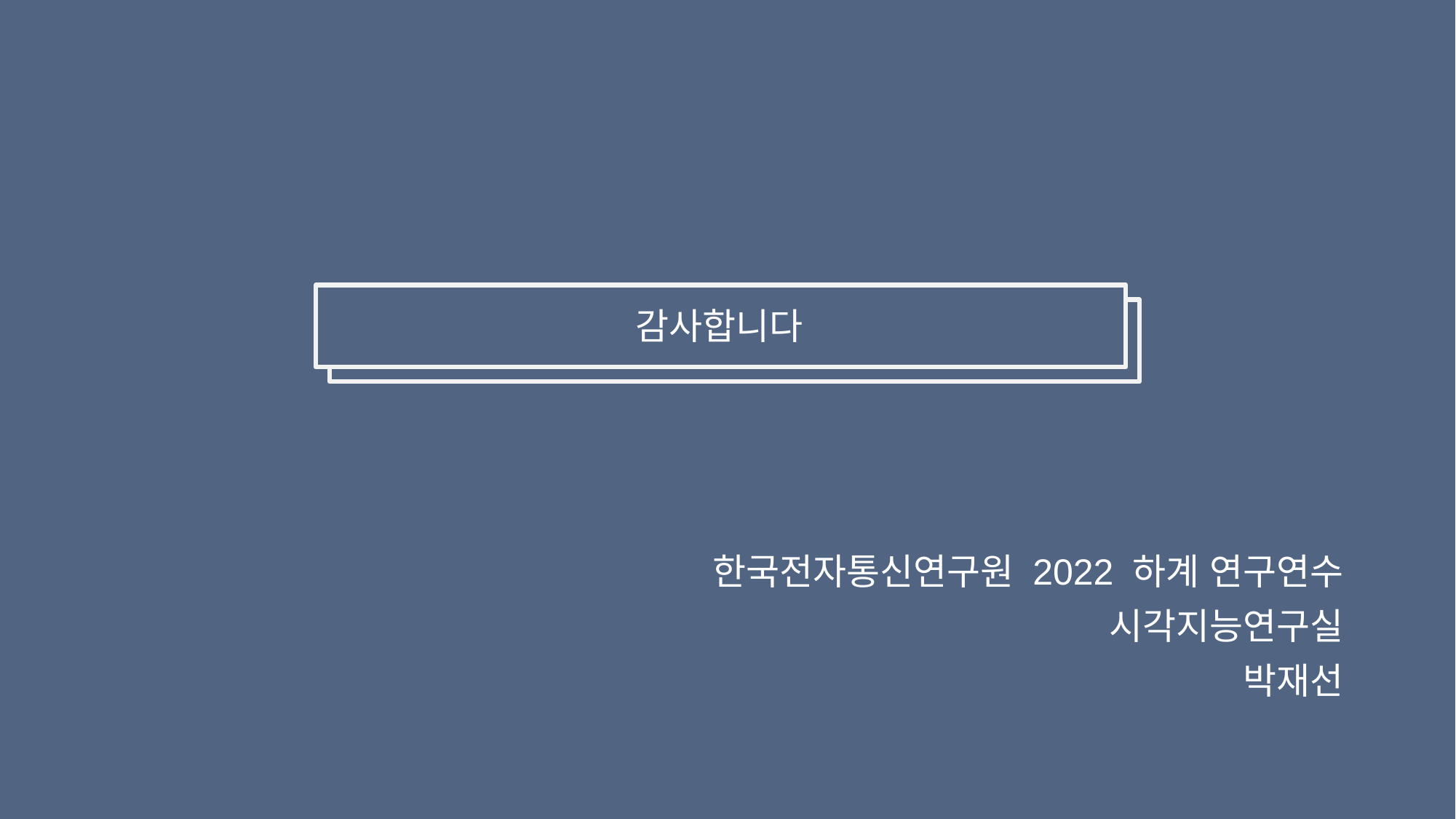

감사합니다
한국전자통신연구원 2022 하계 연구연수
시각지능연구실
박재선